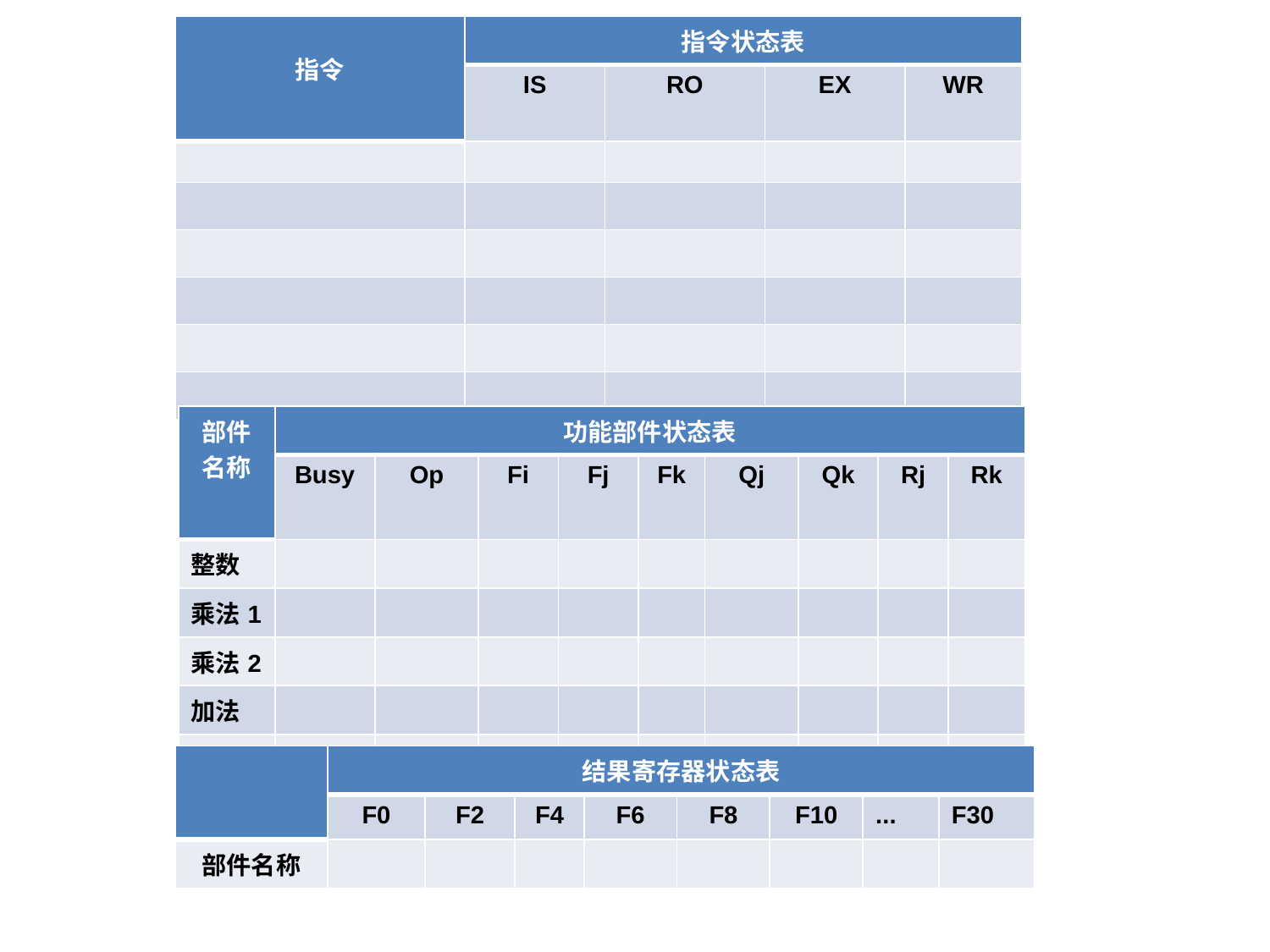

| 指令 | 指令状态表 |  |  |  |
| --- | --- | --- | --- | --- |
|  | IS | RO | EX | WR |
|  |  |  |  |  |
|  |  |  |  |  |
|  |  |  |  |  |
|  |  |  |  |  |
|  |  |  |  |  |
|  |  |  |  |  |
| 部件名称 | 功能部件状态表 |  |  |  |  |  |  |  |  |
| --- | --- | --- | --- | --- | --- | --- | --- | --- | --- |
|  | Busy | Op | Fi | Fj | Fk | Qj | Qk | Rj | Rk |
| 整数 |  |  |  |  |  |  |  |  |  |
| 乘法1 |  |  |  |  |  |  |  |  |  |
| 乘法2 |  |  |  |  |  |  |  |  |  |
| 加法 |  |  |  |  |  |  |  |  |  |
| 除法 |  |  |  |  |  |  |  |  |  |
|  | 结果寄存器状态表 |  |  |  |  |  |  |  |
| --- | --- | --- | --- | --- | --- | --- | --- | --- |
|  | F0 | F2 | F4 | F6 | F8 | F10 | ... | F30 |
| 部件名称 |  |  |  |  |  |  |  |  |